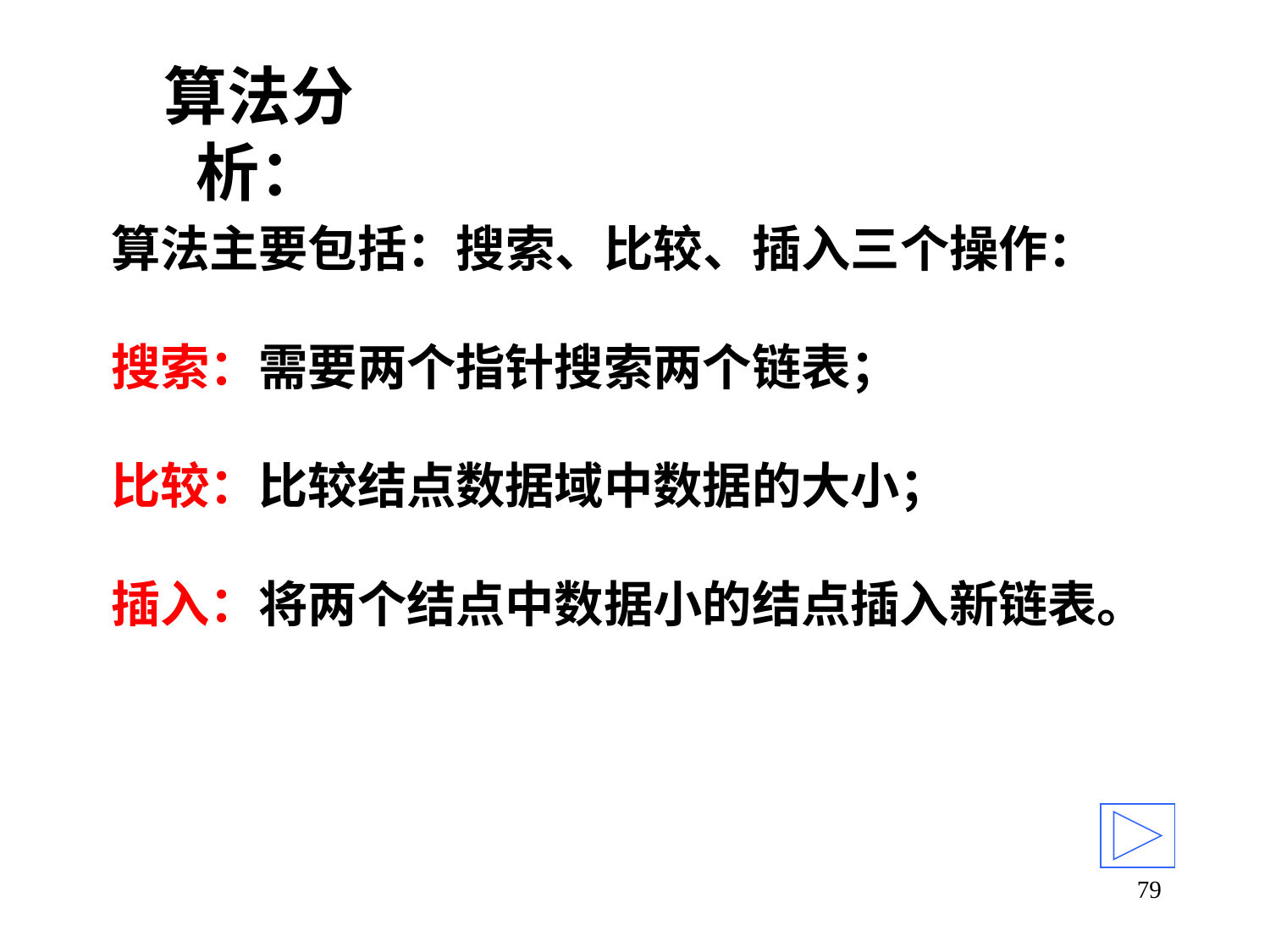

# 算法分析：
算法主要包括：搜索、比较、插入三个操作：

搜索：需要两个指针搜索两个链表；

比较：比较结点数据域中数据的大小；

插入：将两个结点中数据小的结点插入新链表。

79